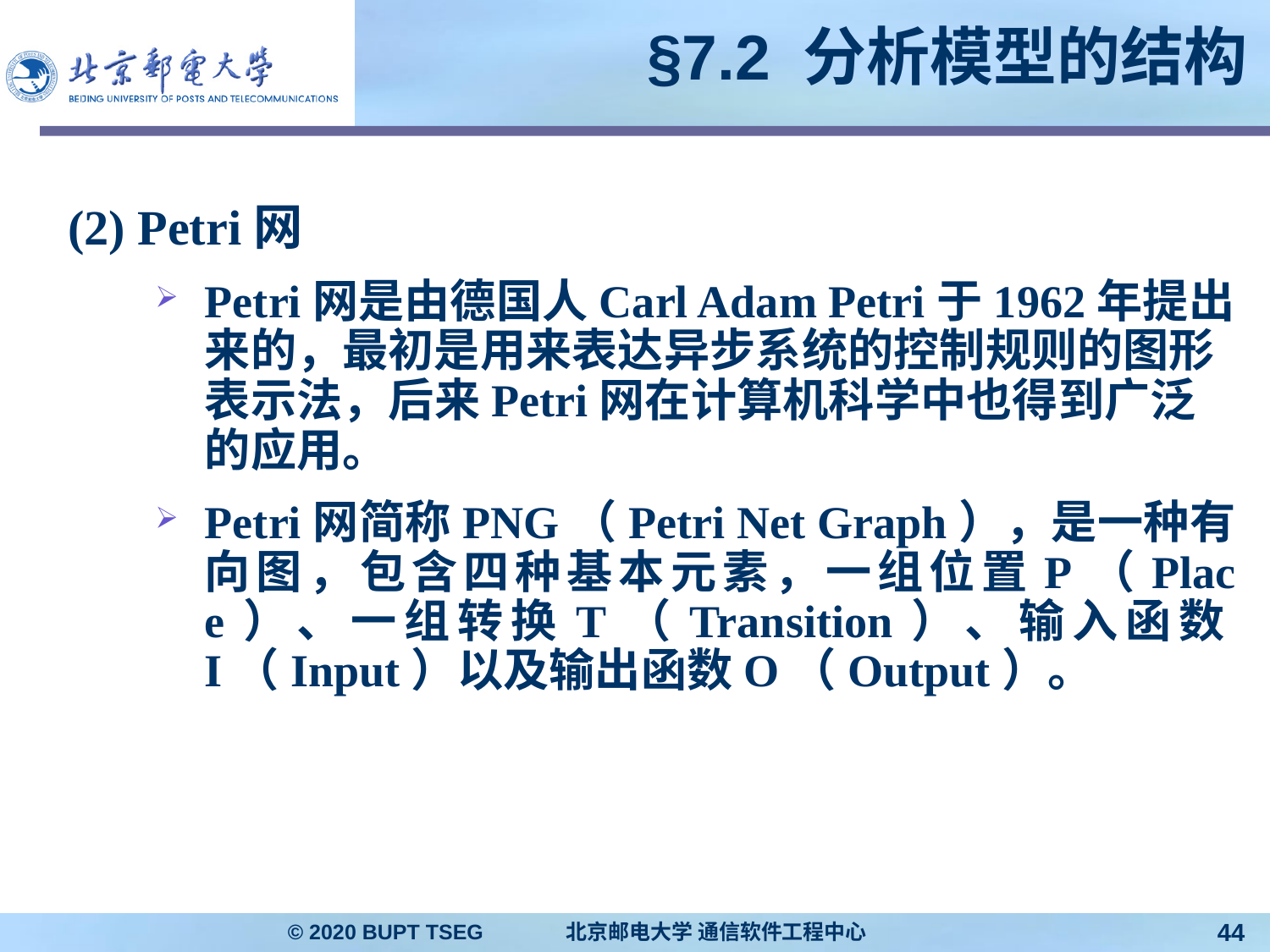

# §7.2 分析模型的结构
(2) Petri网
Petri网是由德国人Carl Adam Petri于1962年提出来的，最初是用来表达异步系统的控制规则的图形表示法，后来Petri网在计算机科学中也得到广泛的应用。
Petri网简称PNG（Petri Net Graph），是一种有向图，包含四种基本元素，一组位置P（Place）、一组转换T（Transition）、输入函数I（Input）以及输出函数O（Output）。

© 2020 BUPT TSEG             北京邮电大学 通信软件工程中心